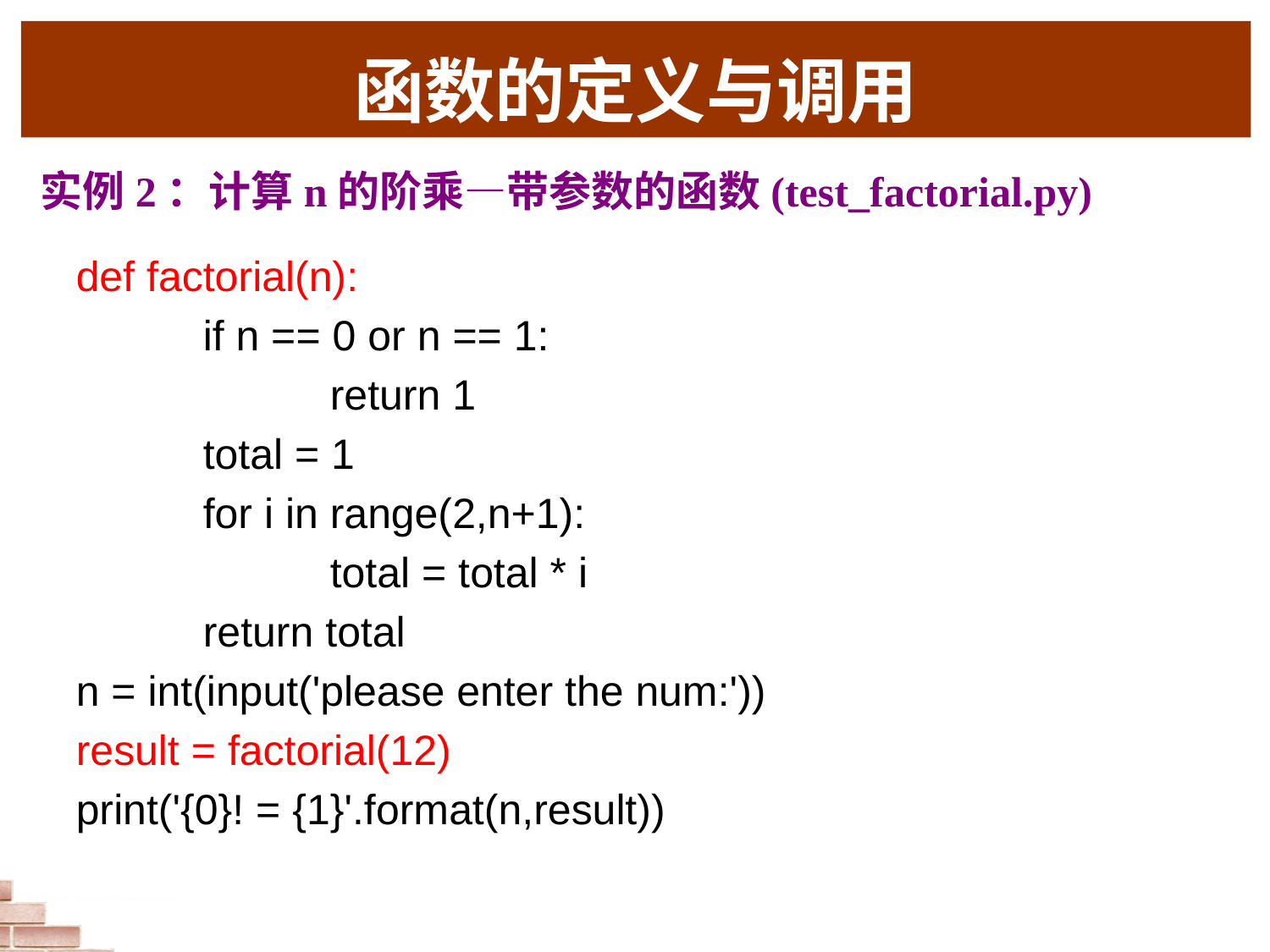

函数的定义与调用
实例2：计算n的阶乘—带参数的函数(test_factorial.py)
def factorial(n):
	if n == 0 or n == 1:
		return 1
	total = 1
	for i in range(2,n+1):
		total = total * i
	return total
n = int(input('please enter the num:'))
result = factorial(12)
print('{0}! = {1}'.format(n,result))